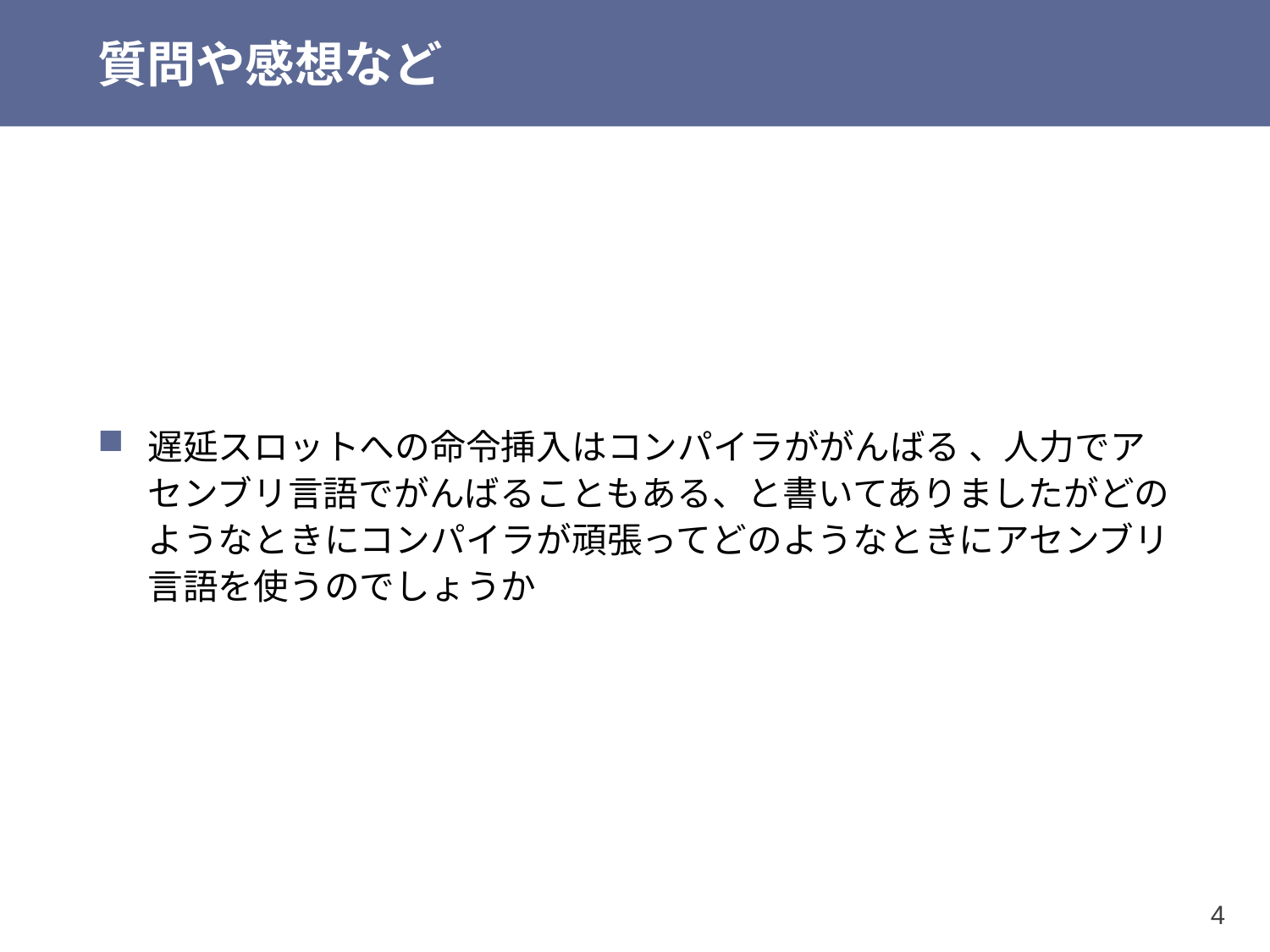

# 質問や感想など
遅延スロットへの命令挿入はコンパイラががんばる 、人力でアセンブリ言語でがんばることもある、と書いてありましたがどのようなときにコンパイラが頑張ってどのようなときにアセンブリ言語を使うのでしょうか